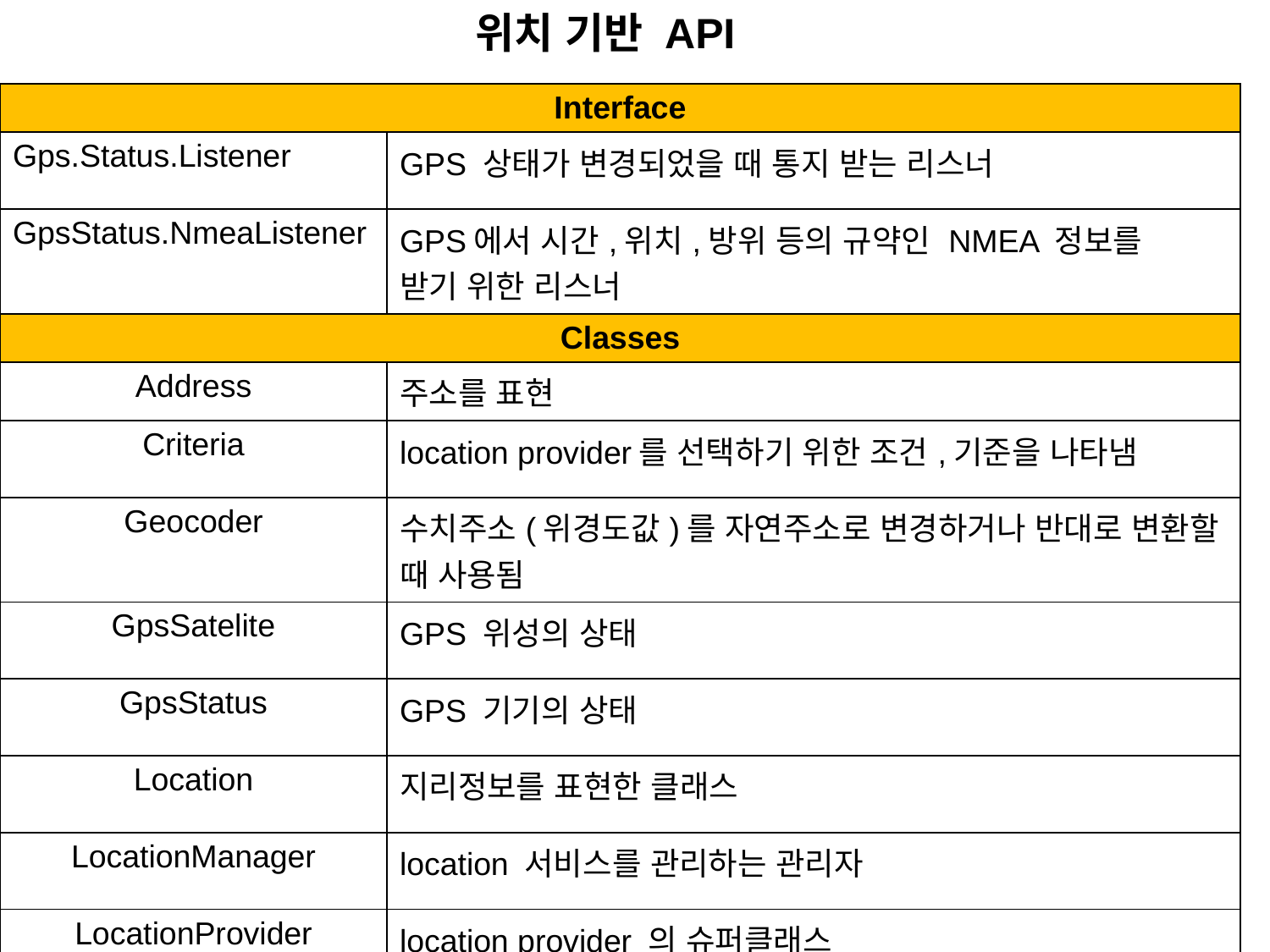

위치 기반 API
| Interface |  |
| --- | --- |
| Gps.Status.Listener | GPS 상태가 변경되었을 때 통지 받는 리스너 |
| GpsStatus.NmeaListener | GPS에서 시간,위치,방위 등의 규약인 NMEA 정보를 받기 위한 리스너 |
| Classes |  |
| Address | 주소를 표현 |
| Criteria | location provider를 선택하기 위한 조건,기준을 나타냄 |
| Geocoder | 수치주소(위경도값)를 자연주소로 변경하거나 반대로 변환할 때 사용됨 |
| GpsSatelite | GPS 위성의 상태 |
| GpsStatus | GPS 기기의 상태 |
| Location | 지리정보를 표현한 클래스 |
| LocationManager | location 서비스를 관리하는 관리자 |
| LocationProvider | location provider 의 슈퍼클래스 |